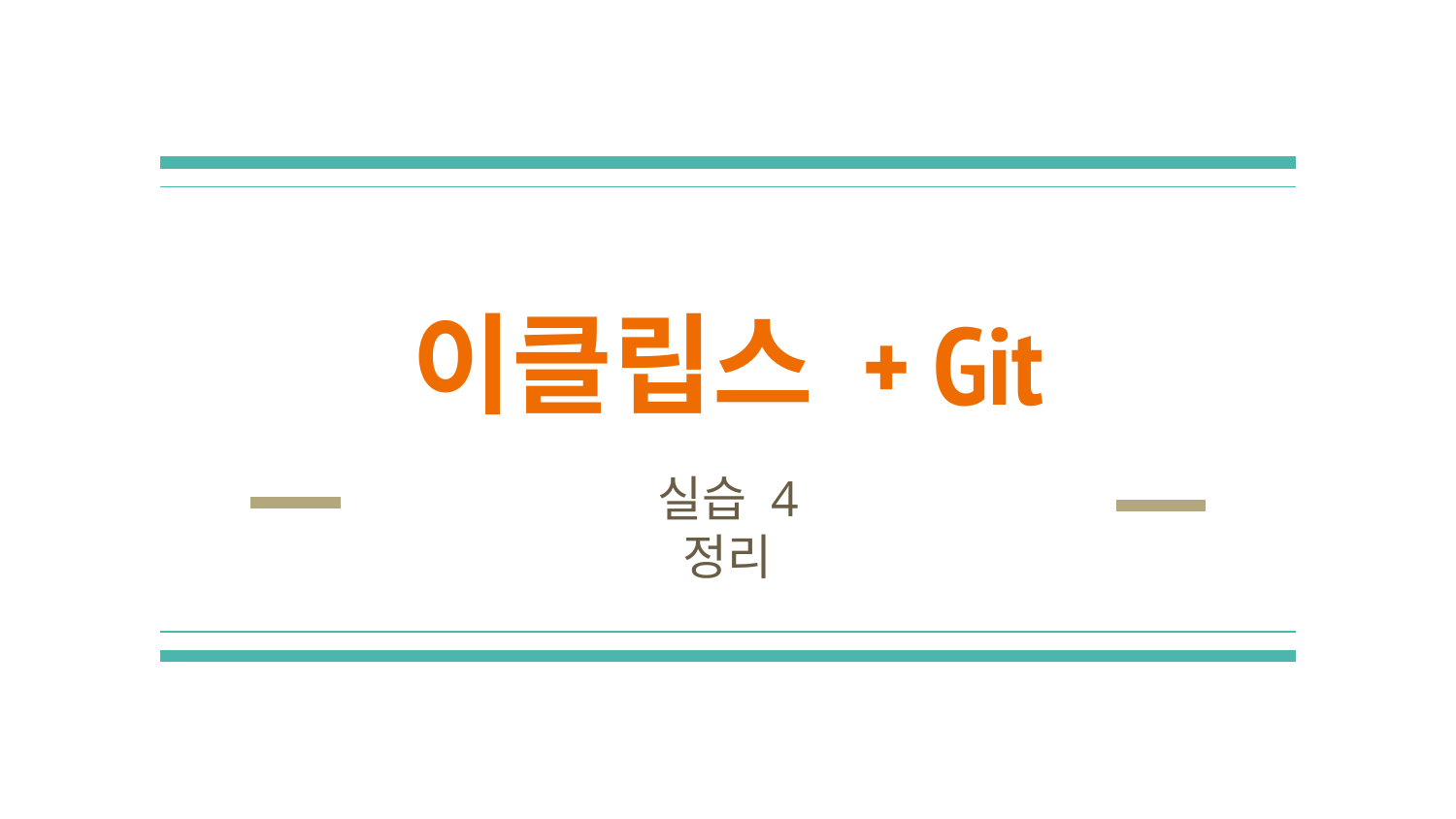

# 이클립스 + Git
실습 4
정리